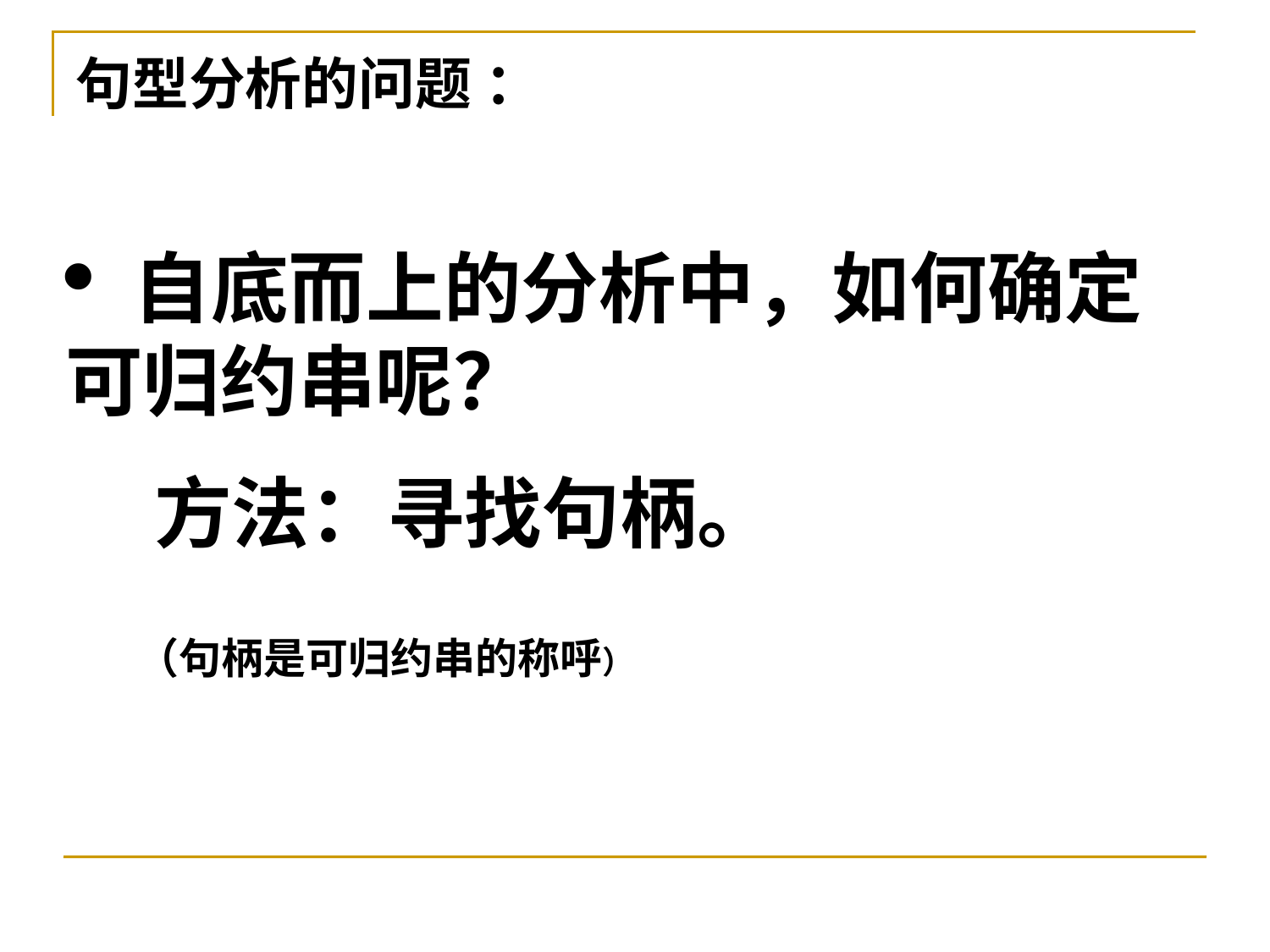

句型分析的问题 ：

 自底而上的分析中，如何确定可归约串呢？
    方法：寻找句柄。
   （句柄是可归约串的称呼）
4